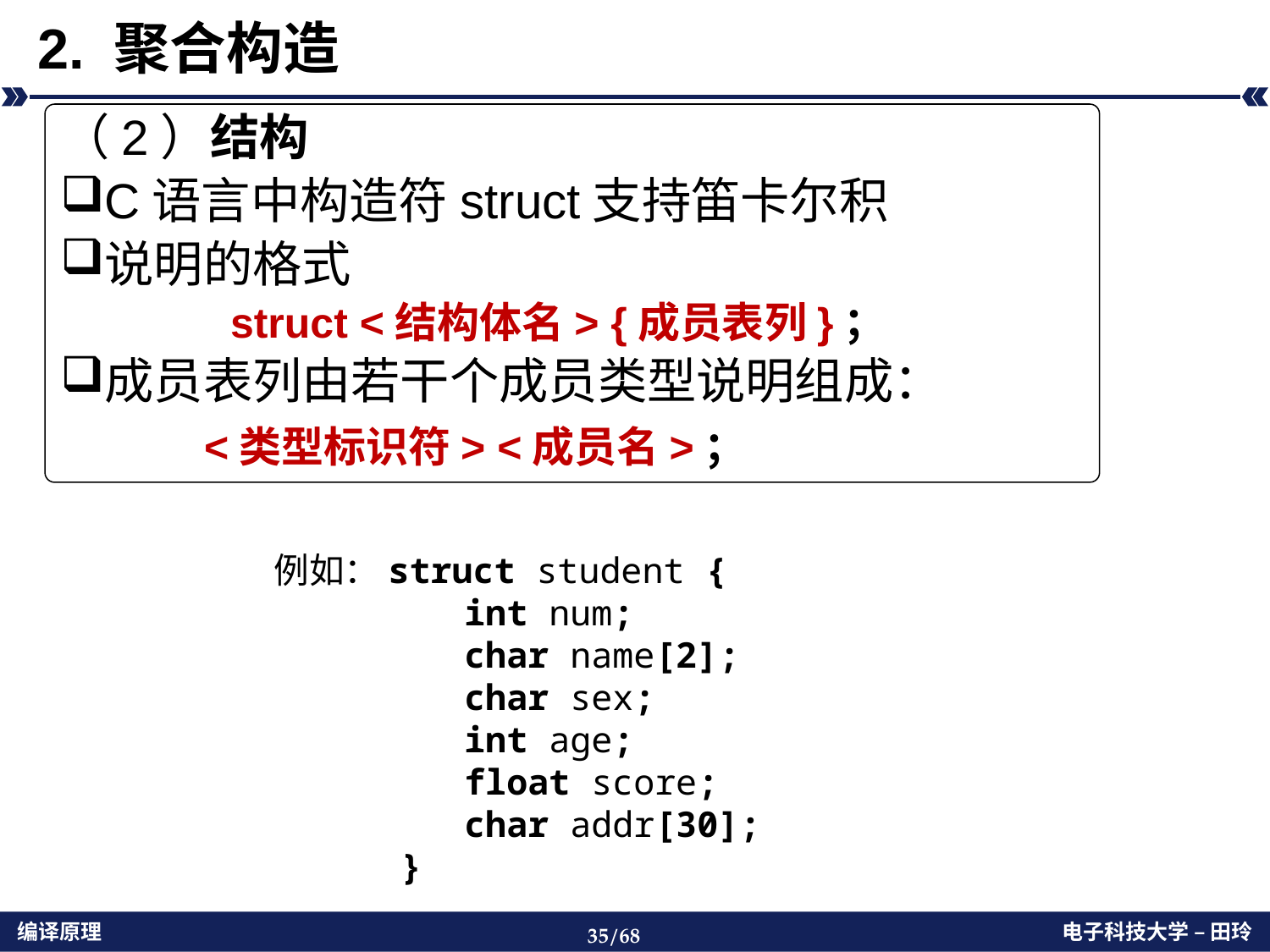

# 2. 聚合构造
（2）结构
C语言中构造符struct支持笛卡尔积
说明的格式
struct <结构体名> {成员表列}；
成员表列由若干个成员类型说明组成：
	<类型标识符> <成员名>；
例如：struct student {
	   int num;
	   char name[2];
	   char sex;
	   int age;
	   float score;
	   char addr[30];
	}